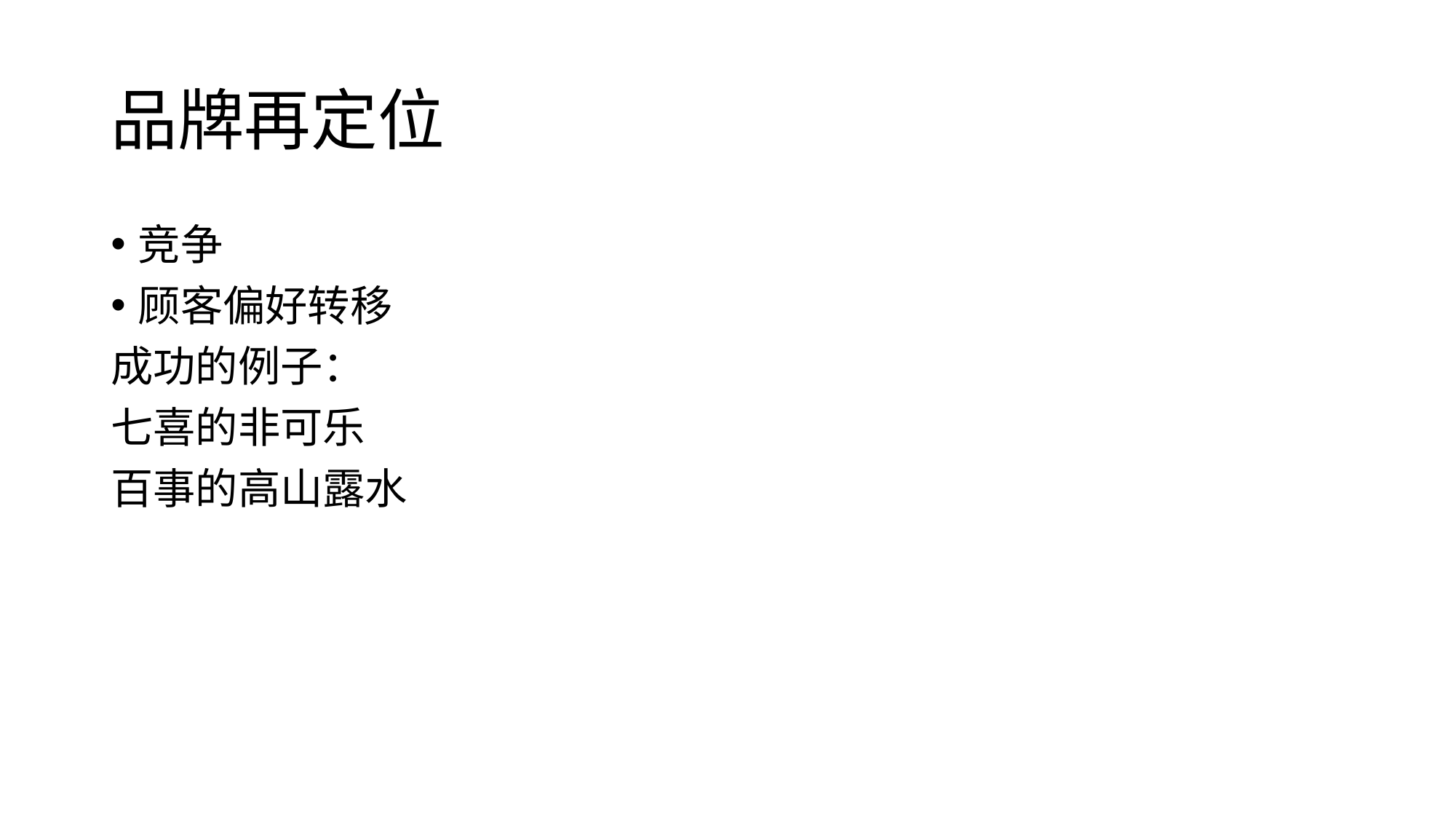

# 品牌再定位
竞争
顾客偏好转移
成功的例子：
七喜的非可乐
百事的高山露水